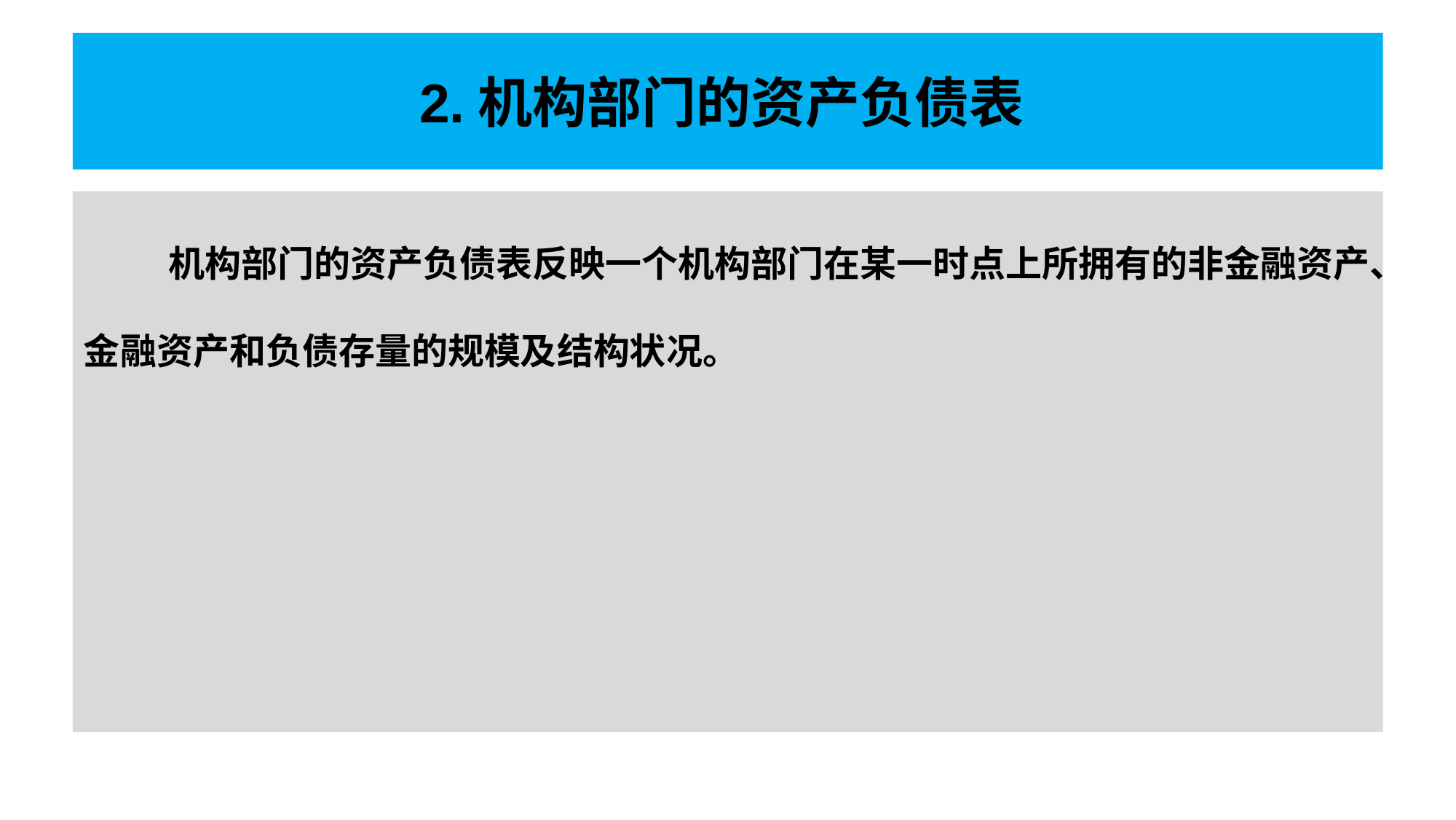

2.机构部门的资产负债表
机构部门的资产负债表反映一个机构部门在某一时点上所拥有的非金融资产、金融资产和负债存量的规模及结构状况。